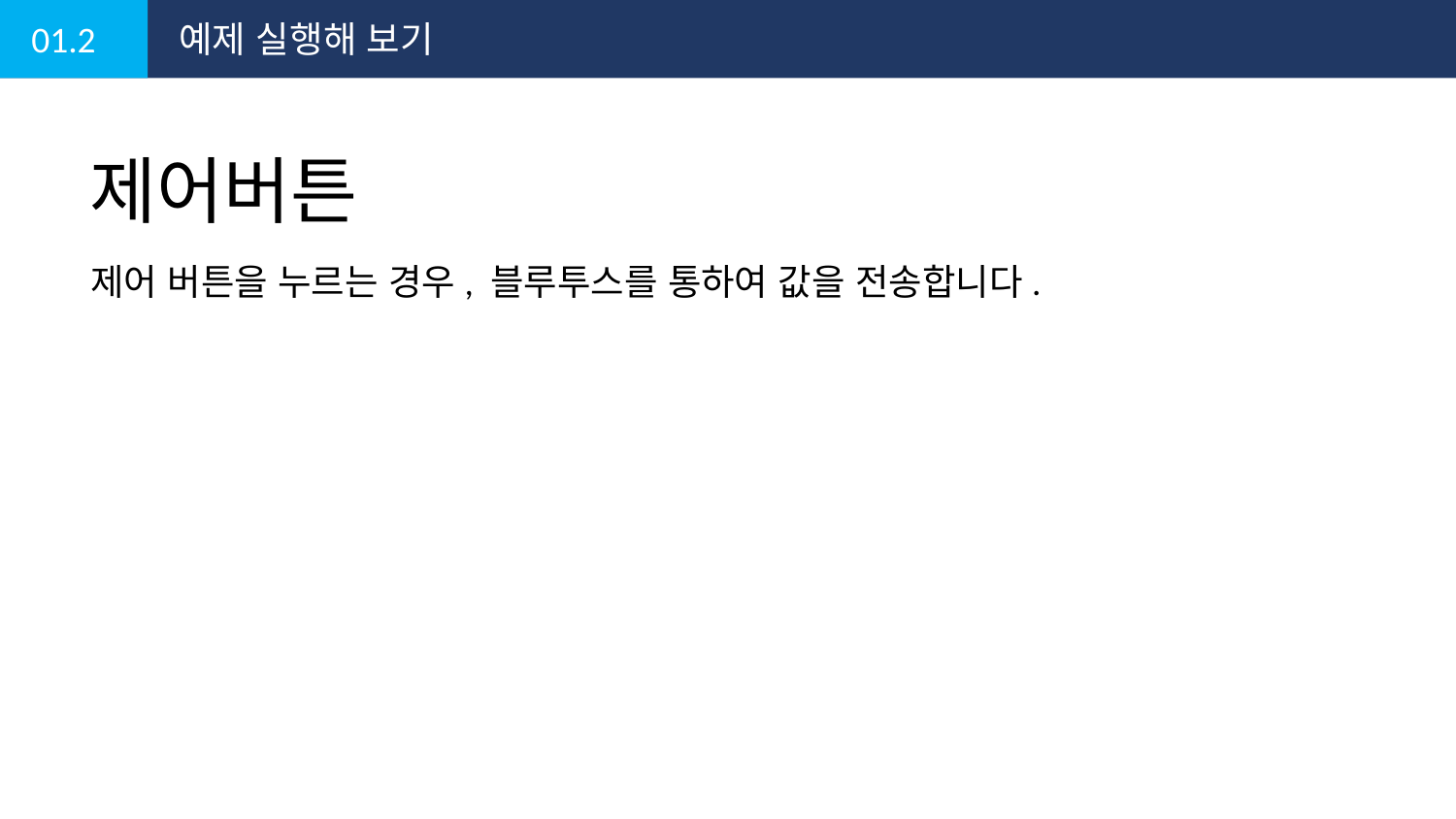

01.2
예제 실행해 보기
제어버튼
제어 버튼을 누르는 경우, 블루투스를 통하여 값을 전송합니다.